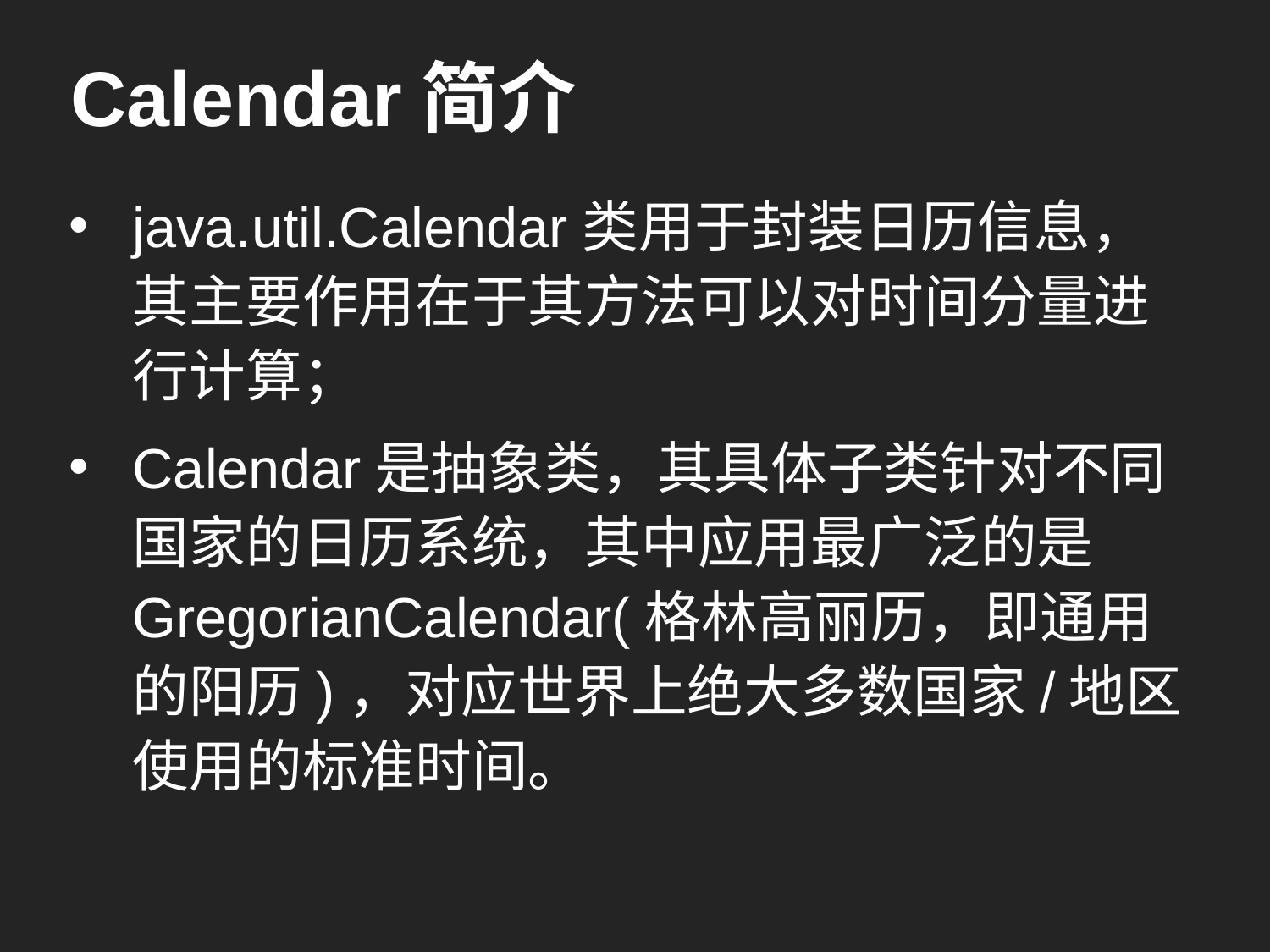

# Calendar简介
java.util.Calendar类用于封装日历信息，其主要作用在于其方法可以对时间分量进行计算；
Calendar是抽象类，其具体子类针对不同国家的日历系统，其中应用最广泛的是GregorianCalendar(格林高丽历，即通用的阳历)，对应世界上绝大多数国家/地区使用的标准时间。